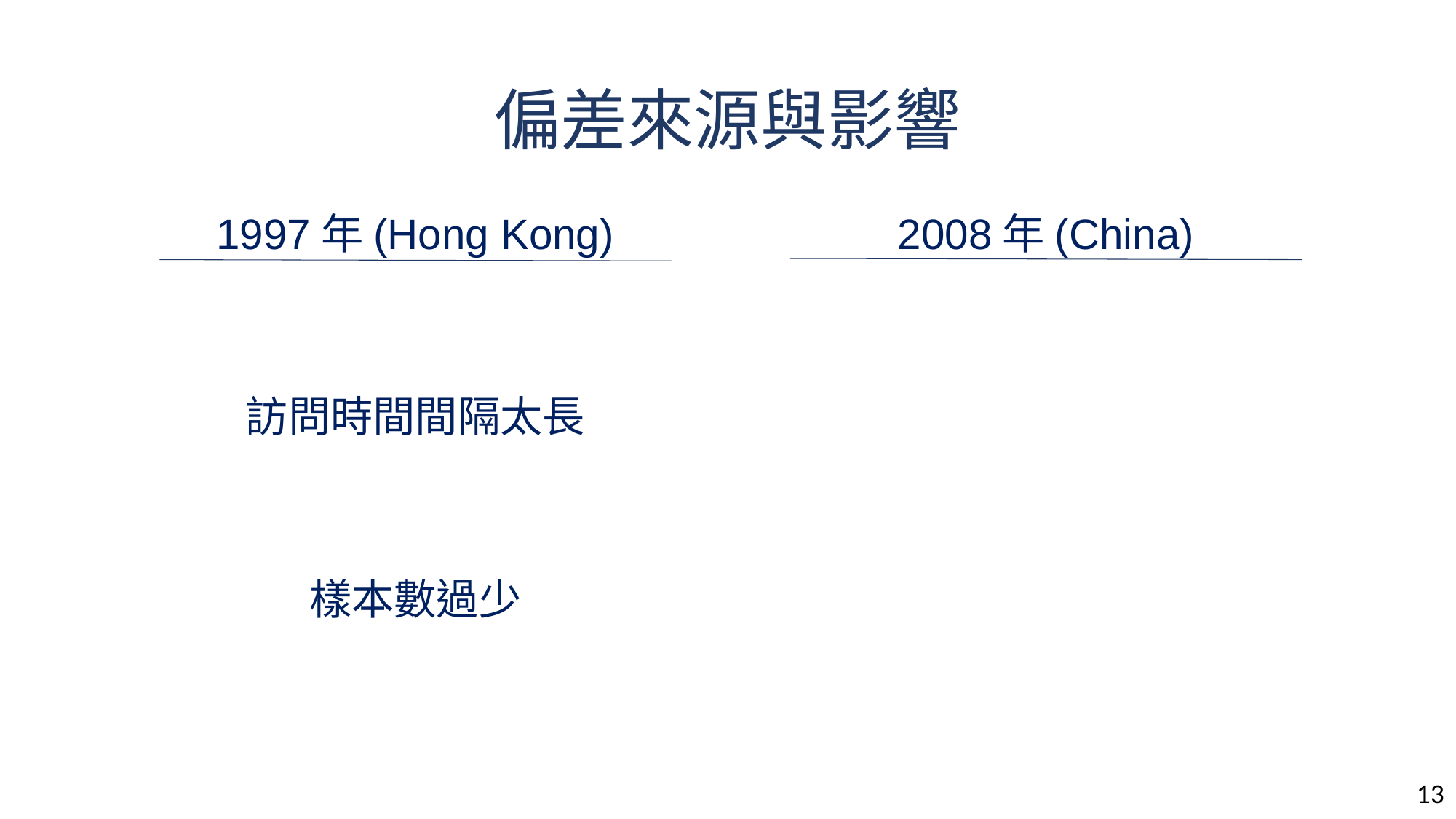

# 偏差來源與影響
1997年(Hong Kong)

訪問時間間隔太長

樣本數過少

2008年(China)

13